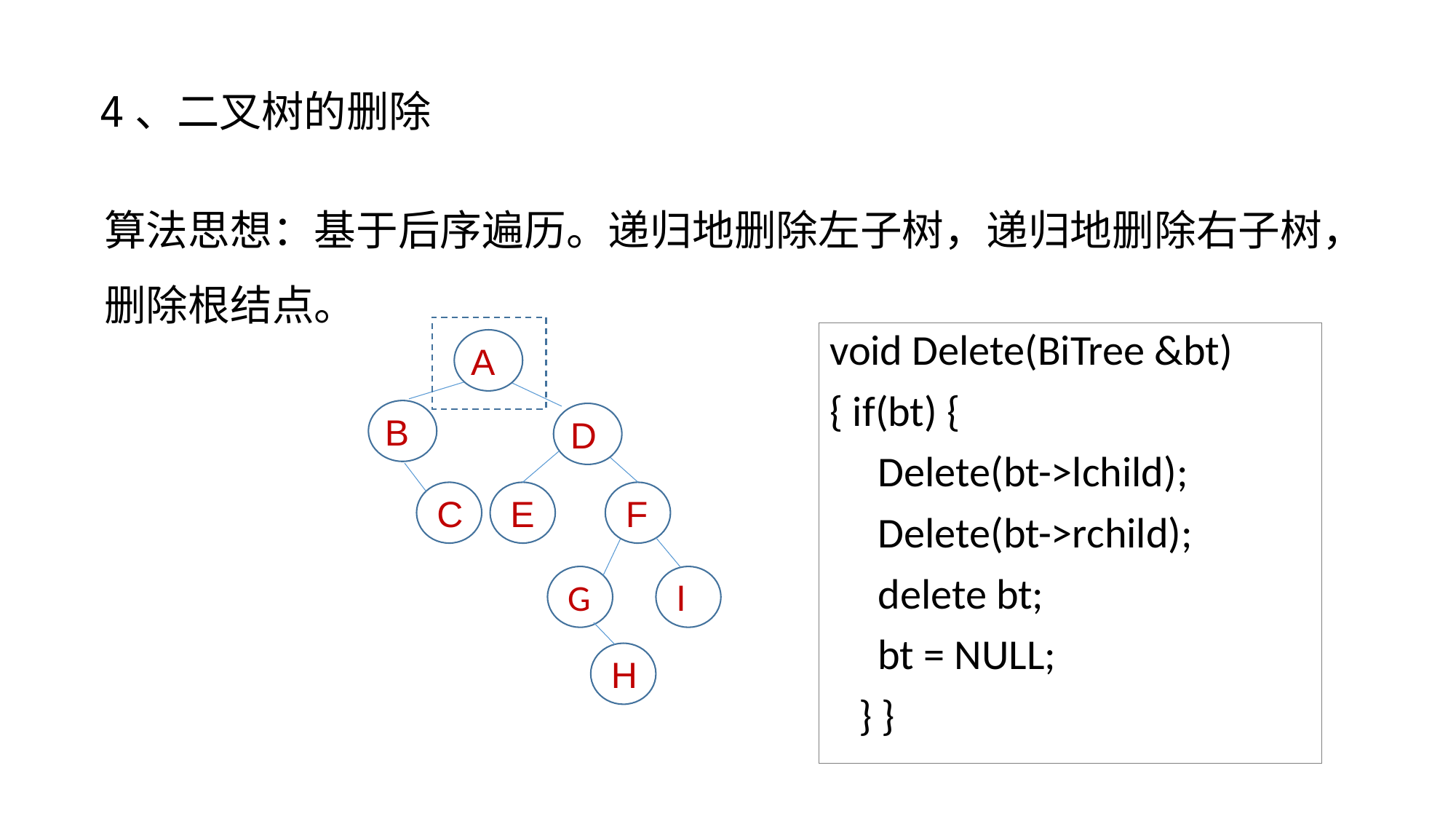

# 4、二叉树的删除
算法思想：基于后序遍历。递归地删除左子树，递归地删除右子树，删除根结点。

void Delete(BiTree &bt)
{ if(bt) {
     Delete(bt->lchild);
     Delete(bt->rchild);
     delete bt;
     bt = NULL;
   } }

A
B
D
C
E
F
G
I
H